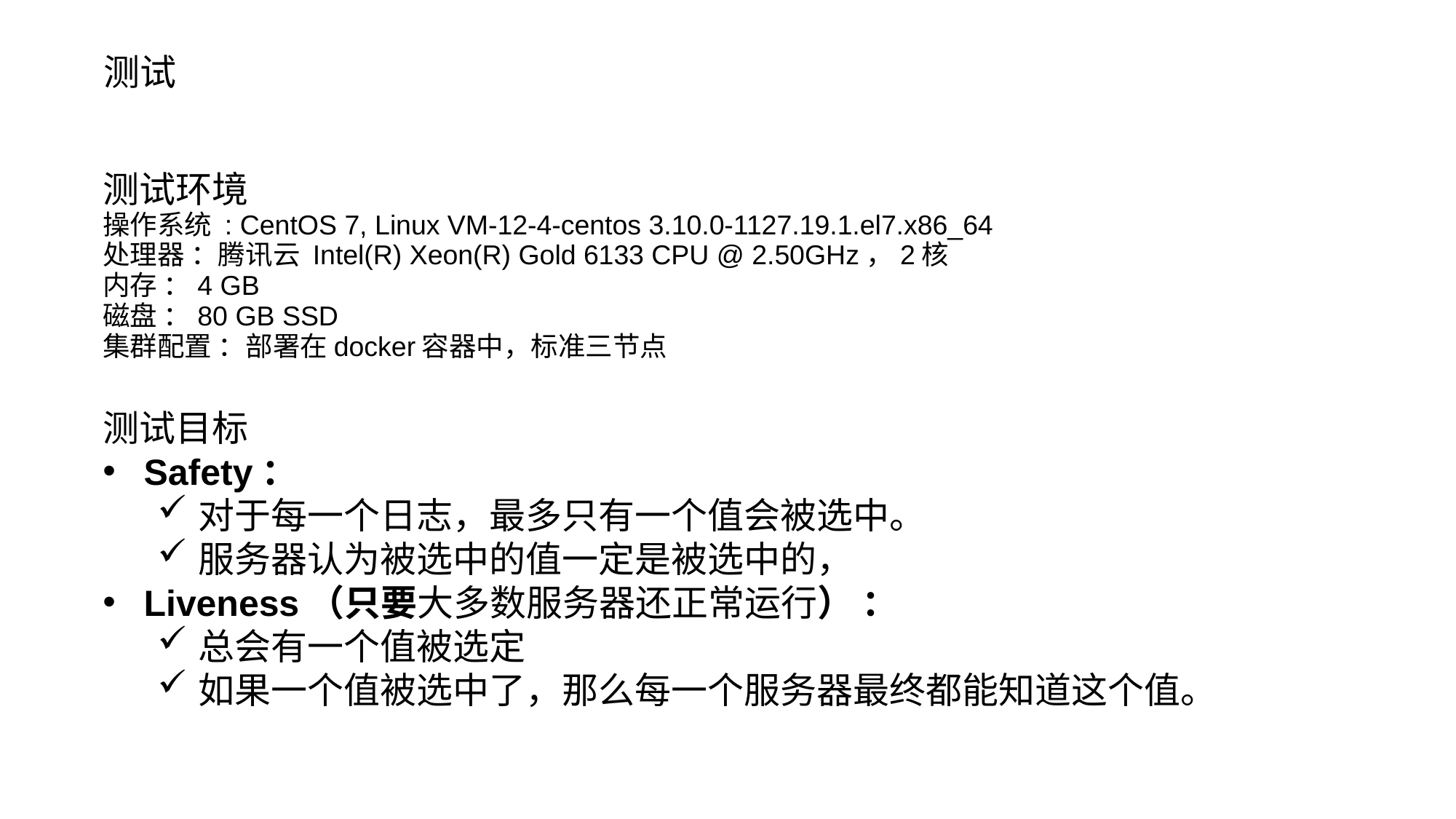

测试
测试环境
操作系统 : CentOS 7, Linux VM-12-4-centos 3.10.0-1127.19.1.el7.x86_64
处理器 ：腾讯云 Intel(R) Xeon(R) Gold 6133 CPU @ 2.50GHz，2核
内存 ：4 GB
磁盘 ：80 GB SSD
集群配置 ：部署在docker容器中，标准三节点

测试目标
Safety：
对于每一个日志，最多只有一个值会被选中。
服务器认为被选中的值一定是被选中的，
Liveness（只要大多数服务器还正常运行） ：
总会有一个值被选定
如果一个值被选中了，那么每一个服务器最终都能知道这个值。